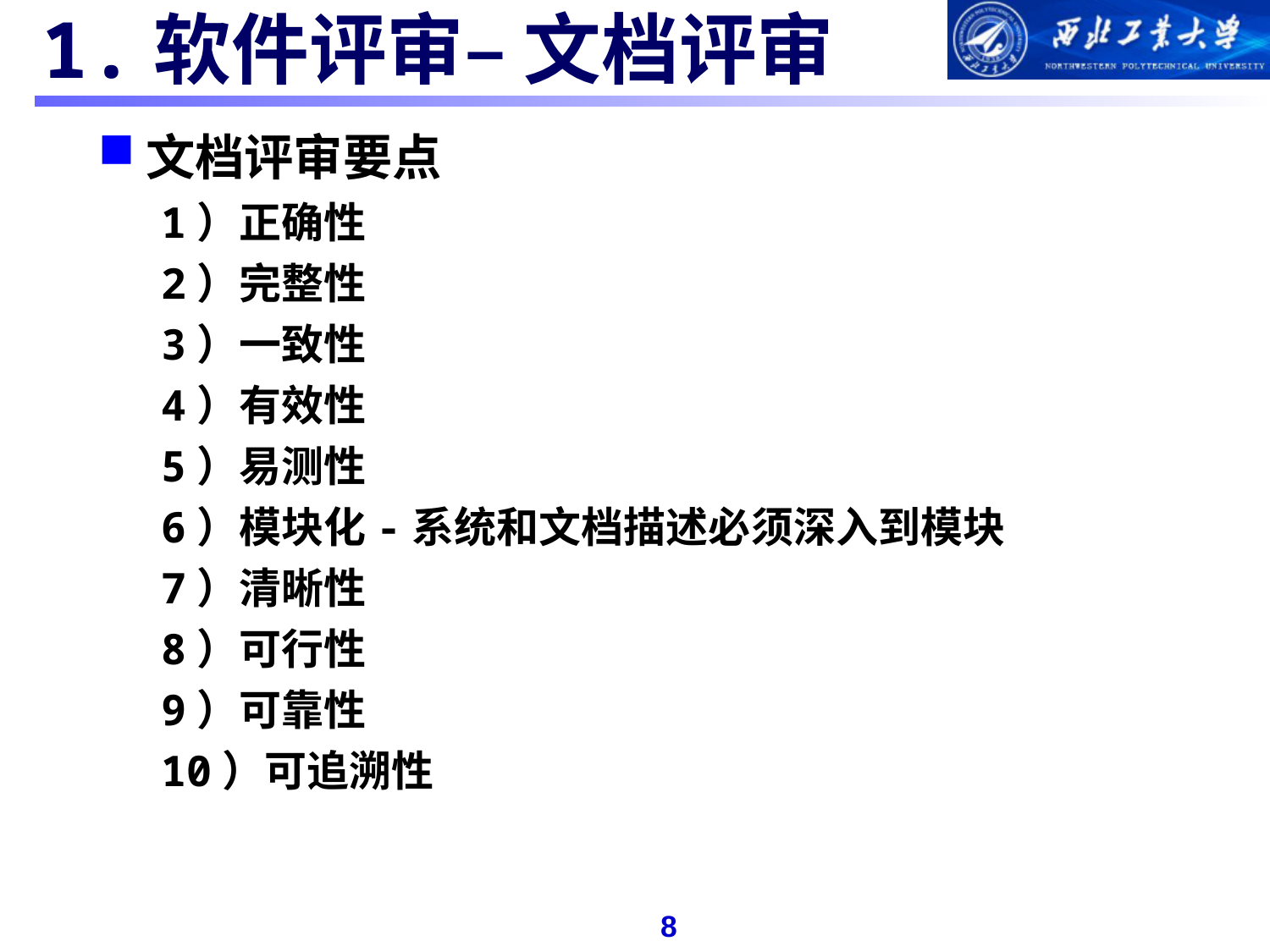

#
1.软件评审– 文档评审
文档评审要点
1）正确性
2）完整性
3）一致性
4）有效性
5）易测性
6）模块化-系统和文档描述必须深入到模块
7）清晰性
8）可行性
9）可靠性
10）可追溯性